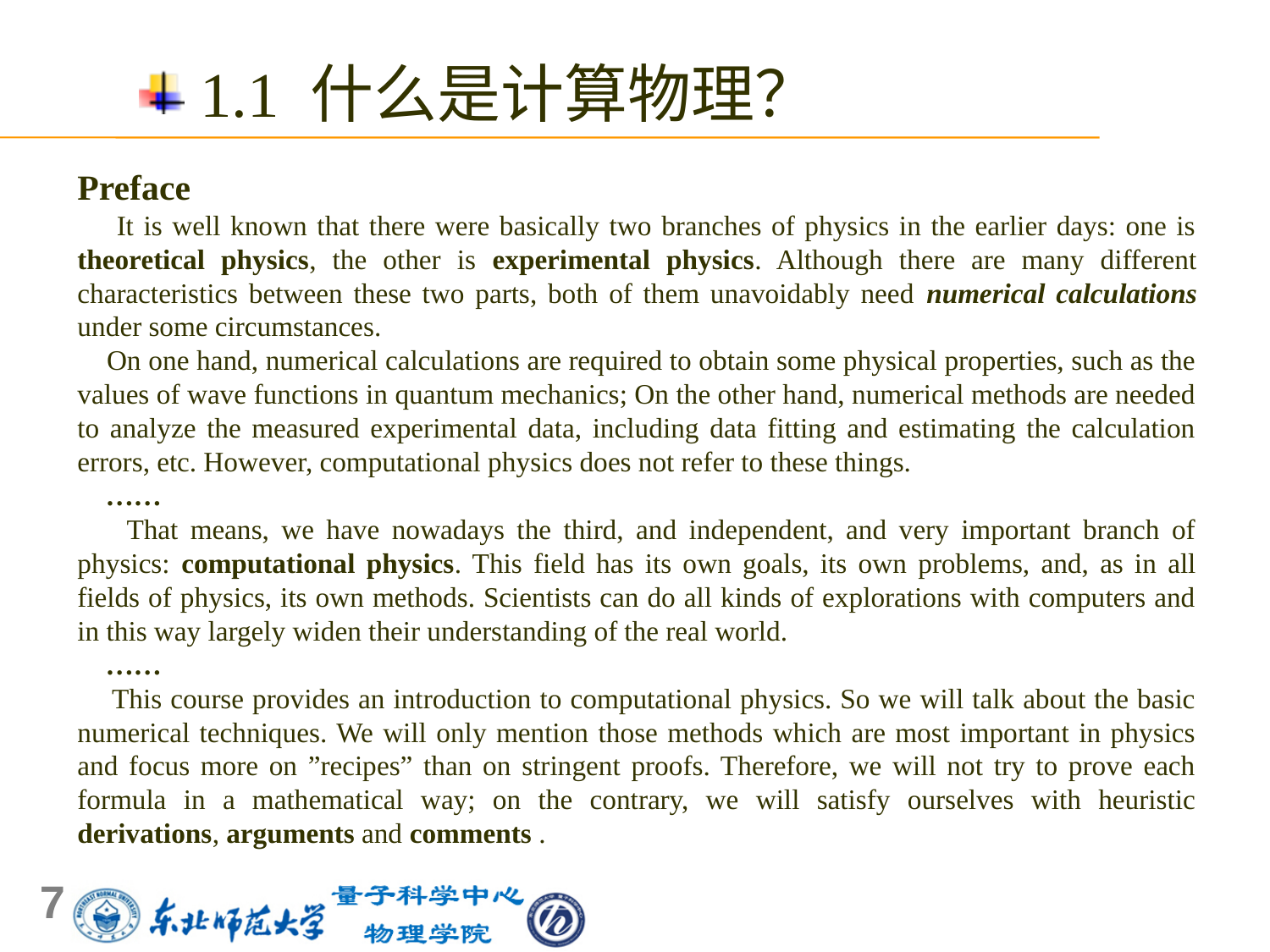

1.1 什么是计算物理？

Preface
    It is well known that there were basically two branches of physics in the earlier days: one is theoretical physics, the other is experimental physics. Although there are many different characteristics between these two parts, both of them unavoidably need numerical calculations under some circumstances.
    On one hand, numerical calculations are required to obtain some physical properties, such as the values of wave functions in quantum mechanics; On the other hand, numerical methods are needed to analyze the measured experimental data, including data fitting and estimating the calculation errors, etc. However, computational physics does not refer to these things.
    ……
    That means, we have nowadays the third, and independent, and very important branch of physics: computational physics. This field has its own goals, its own problems, and, as in all fields of physics, its own methods. Scientists can do all kinds of explorations with computers and in this way largely widen their understanding of the real world.
    ……
    This course provides an introduction to computational physics. So we will talk about the basic numerical techniques. We will only mention those methods which are most important in physics and focus more on ”recipes” than on stringent proofs. Therefore, we will not try to prove each formula in a mathematical way; on the contrary, we will satisfy ourselves with heuristic derivations, arguments and comments .
7